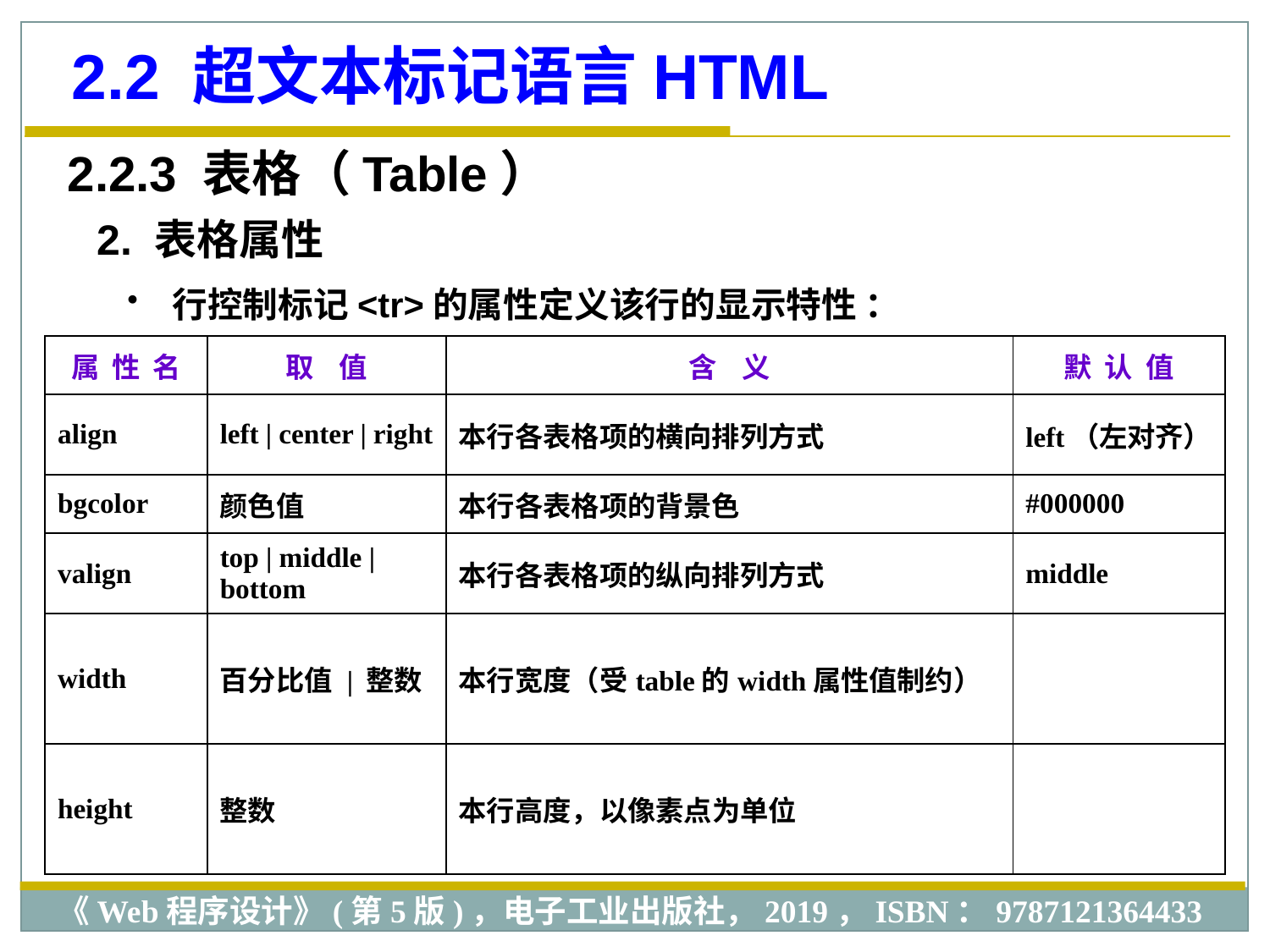

2.2 超文本标记语言HTML
2.2.3 表格（Table）
2. 表格属性

 行控制标记<tr>的属性定义该行的显示特性 ：

| 属 性 名 | 取 值 | 含 义 | 默 认 值 |
| --- | --- | --- | --- |
| align | left | center | right | 本行各表格项的横向排列方式 | left（左对齐） |
| bgcolor | 颜色值 | 本行各表格项的背景色 | #000000 |
| valign | top | middle | bottom | 本行各表格项的纵向排列方式 | middle |
| width | 百分比值 | 整数 | 本行宽度（受table的width属性值制约） |  |
| height | 整数 | 本行高度，以像素点为单位 |  |